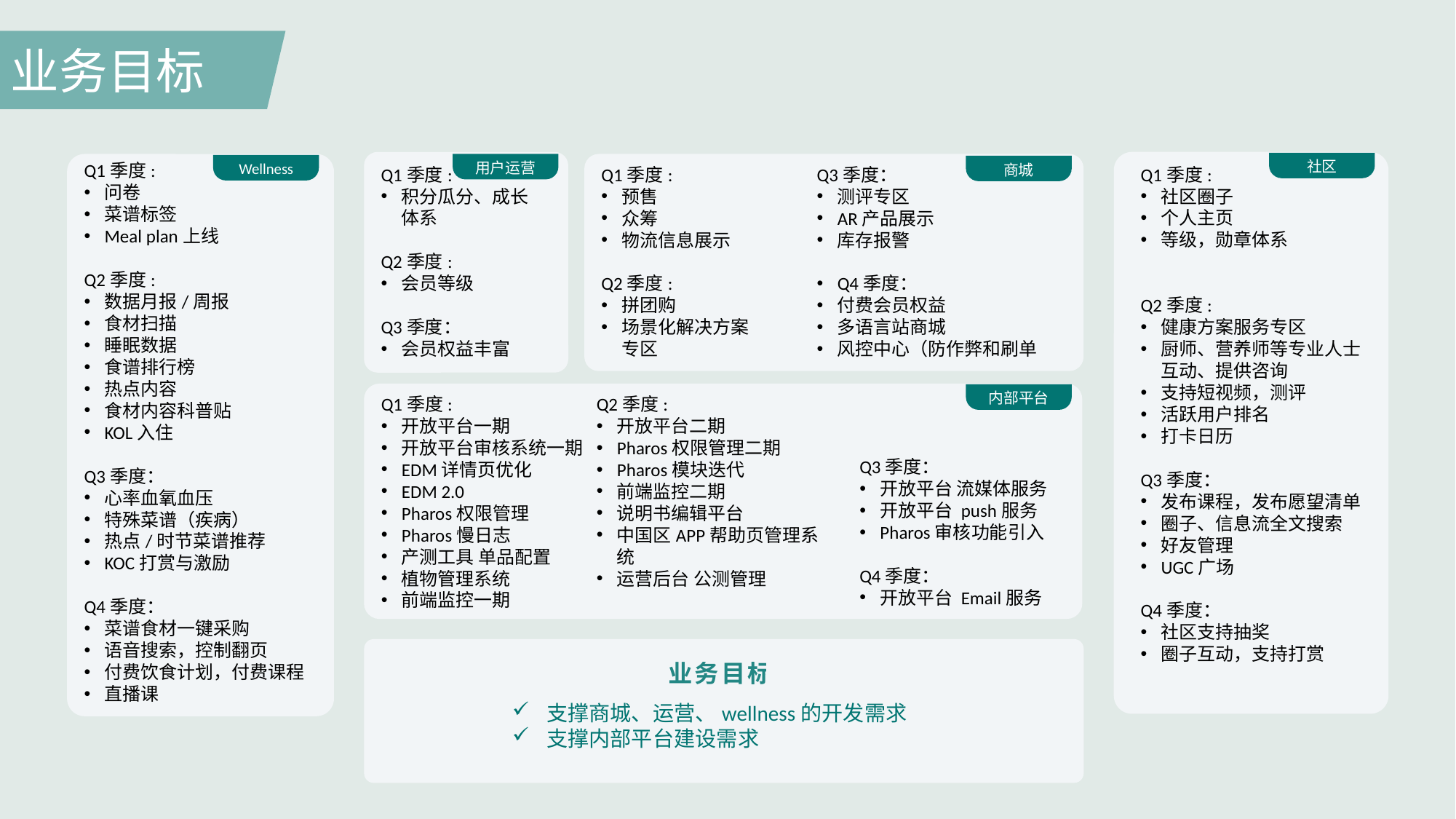

业务目标
社区

用户运营

Q1季度:
问卷
菜谱标签
Meal plan上线

Q2季度:
数据月报/周报
食材扫描
睡眠数据
食谱排行榜
热点内容
食材内容科普贴
KOL入住

Q3季度：
心率血氧血压
特殊菜谱（疾病）
热点/时节菜谱推荐
KOC打赏与激励

Q4季度：
菜谱食材一键采购
语音搜索，控制翻页
付费饮食计划，付费课程
直播课
Wellness

商城

Q1季度:
积分瓜分、成长体系

Q2季度:
会员等级

Q3季度：
会员权益丰富
Q1季度:
社区圈子
个人主页
等级，勋章体系

Q2季度:
健康方案服务专区
厨师、营养师等专业人士互动、提供咨询
支持短视频，测评
活跃用户排名
打卡日历

Q3季度：
发布课程，发布愿望清单
圈子、信息流全文搜索
好友管理
UGC广场

Q4季度：
社区支持抽奖
圈子互动，支持打赏
Q1季度:
预售
众筹
物流信息展示

Q2季度:
拼团购
场景化解决方案专区
Q3季度：
测评专区
AR产品展示
库存报警

Q4季度：
付费会员权益
多语言站商城
风控中心（防作弊和刷单
内部平台

Q1季度:
开放平台一期
开放平台审核系统一期
EDM详情页优化
EDM 2.0
Pharos权限管理
Pharos慢日志
产测工具 单品配置
植物管理系统
前端监控一期
Q2季度:
开放平台二期
Pharos权限管理二期
Pharos模块迭代
前端监控二期
说明书编辑平台
中国区APP帮助页管理系统
运营后台 公测管理
Q3季度：
开放平台 流媒体服务
开放平台 push服务
Pharos审核功能引入

Q4季度：
开放平台 Email服务

业务目标
支撑商城、运营、wellness的开发需求
支撑内部平台建设需求